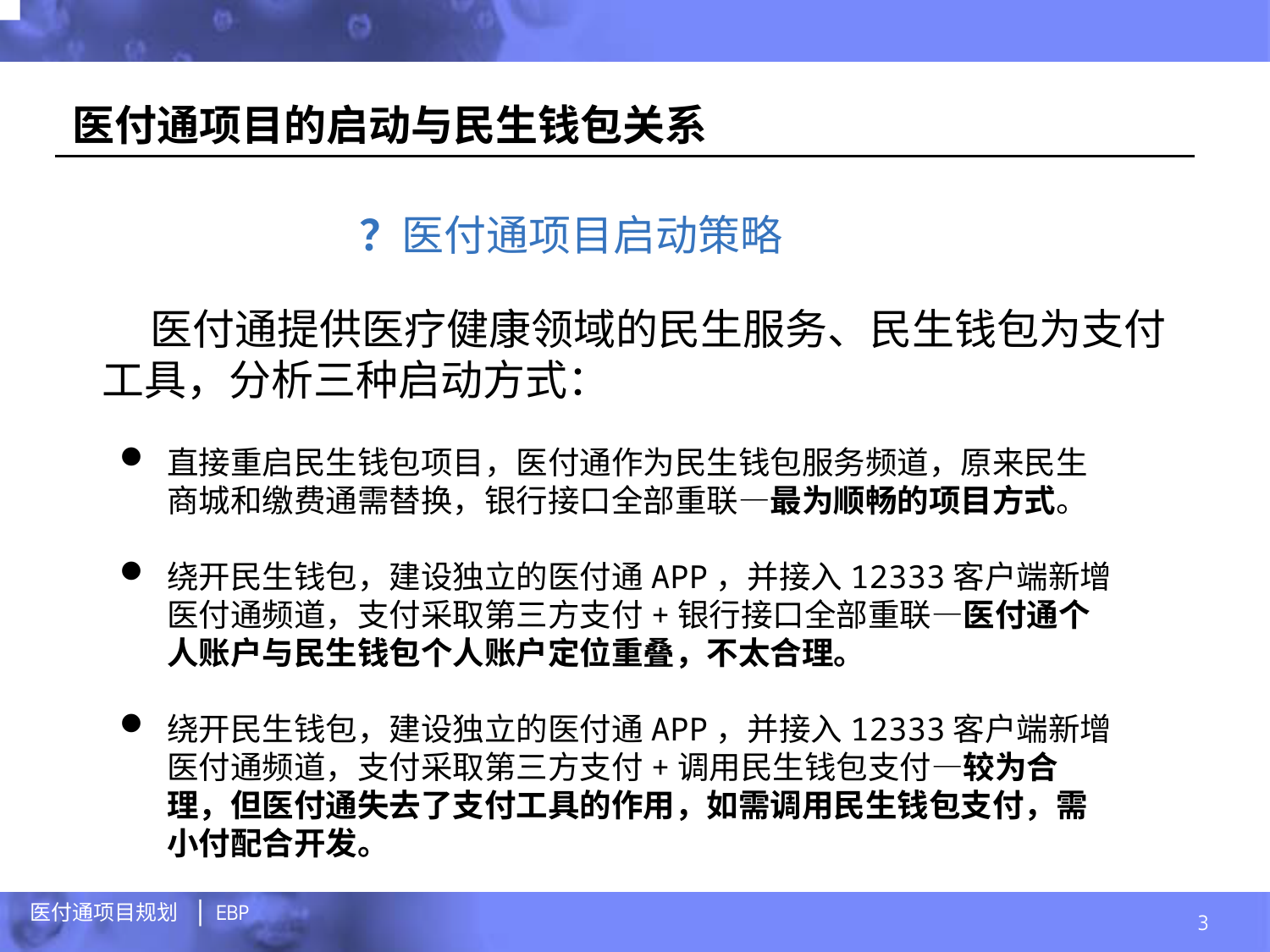

医付通项目的启动与民生钱包关系
？医付通项目启动策略
    医付通提供医疗健康领域的民生服务、民生钱包为支付工具，分析三种启动方式：
直接重启民生钱包项目，医付通作为民生钱包服务频道，原来民生商城和缴费通需替换，银行接口全部重联—最为顺畅的项目方式。

绕开民生钱包，建设独立的医付通APP，并接入12333客户端新增医付通频道，支付采取第三方支付+银行接口全部重联—医付通个人账户与民生钱包个人账户定位重叠，不太合理。

绕开民生钱包，建设独立的医付通APP，并接入12333客户端新增医付通频道，支付采取第三方支付+调用民生钱包支付—较为合理，但医付通失去了支付工具的作用，如需调用民生钱包支付，需小付配合开发。
3